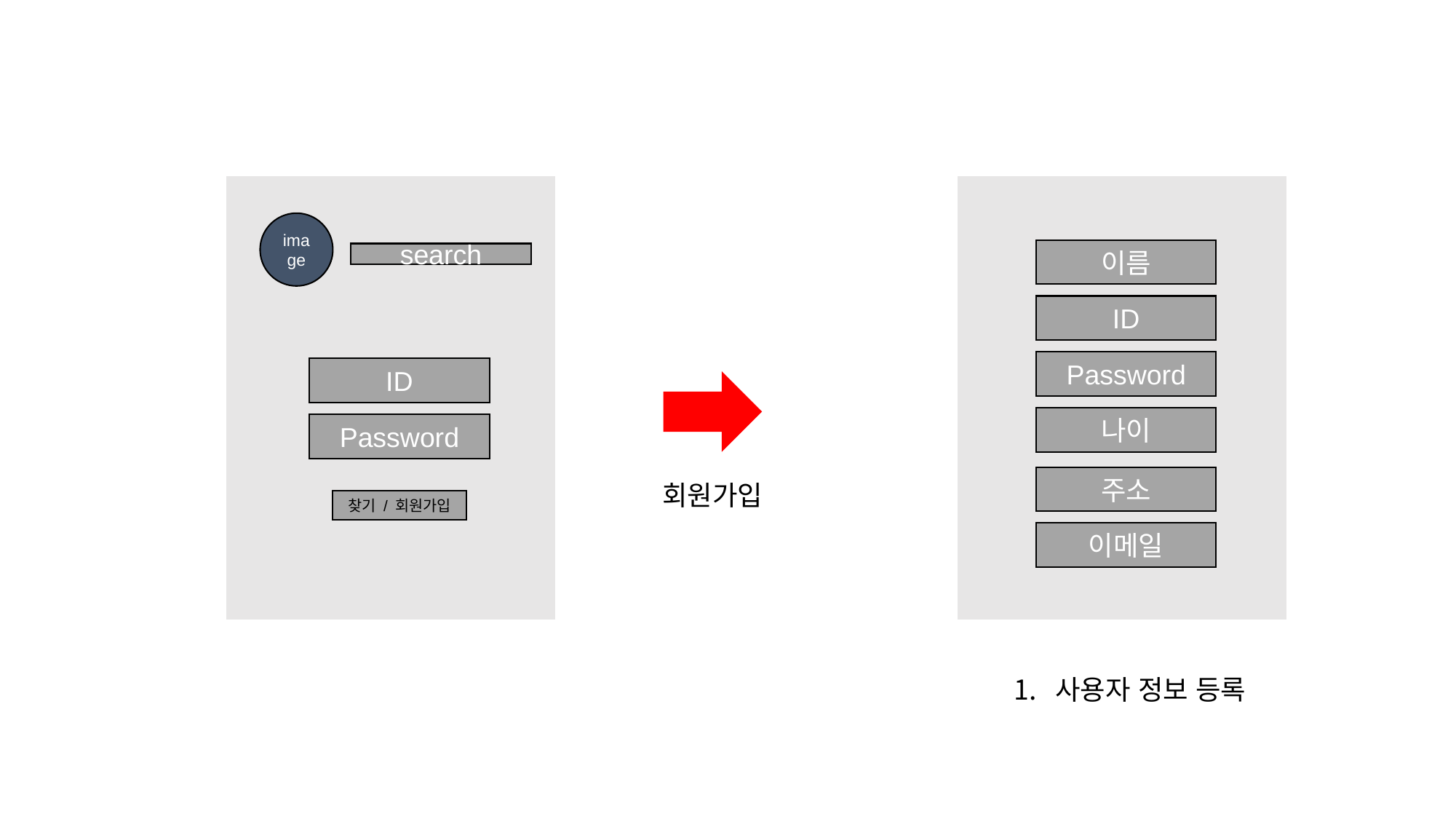

image
이름
search
ID
Password
ID

나이
Password
주소
회원가입
찾기 / 회원가입
이메일
사용자 정보 등록